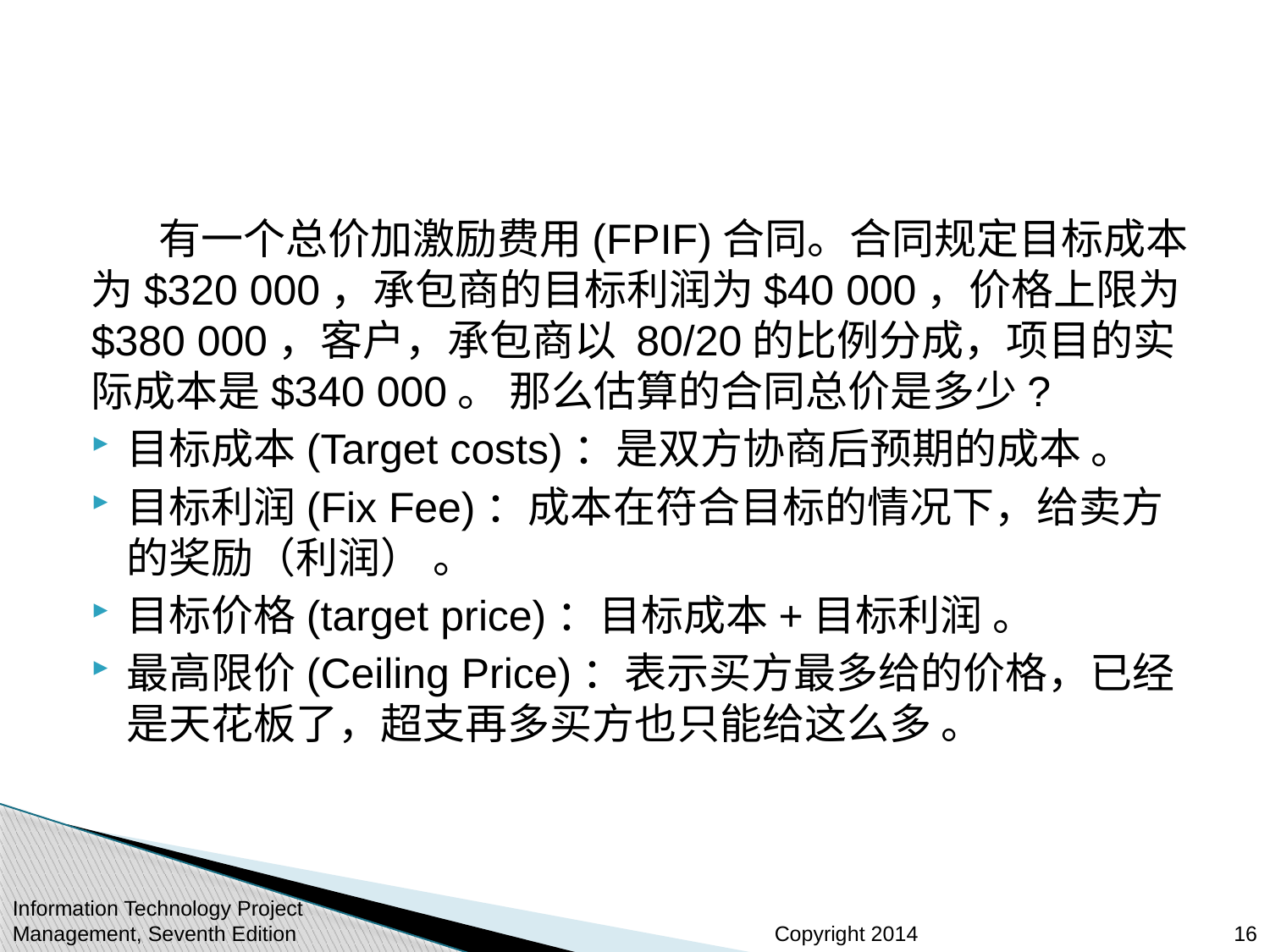

#
      有一个总价加激励费用(FPIF)合同。合同规定目标成本为$320 000，承包商的目标利润为$40 000，价格上限为$380 000，客户，承包商以 80/20的比例分成，项目的实际成本是$340 000。 那么估算的合同总价是多少?
目标成本(Target costs)：是双方协商后预期的成本 。
目标利润(Fix Fee)：成本在符合目标的情况下，给卖方的奖励（利润） 。
目标价格(target price)：目标成本+目标利润 。
最高限价(Ceiling Price)：表示买方最多给的价格，已经是天花板了，超支再多买方也只能给这么多 。
Information Technology Project Management, Seventh Edition
16